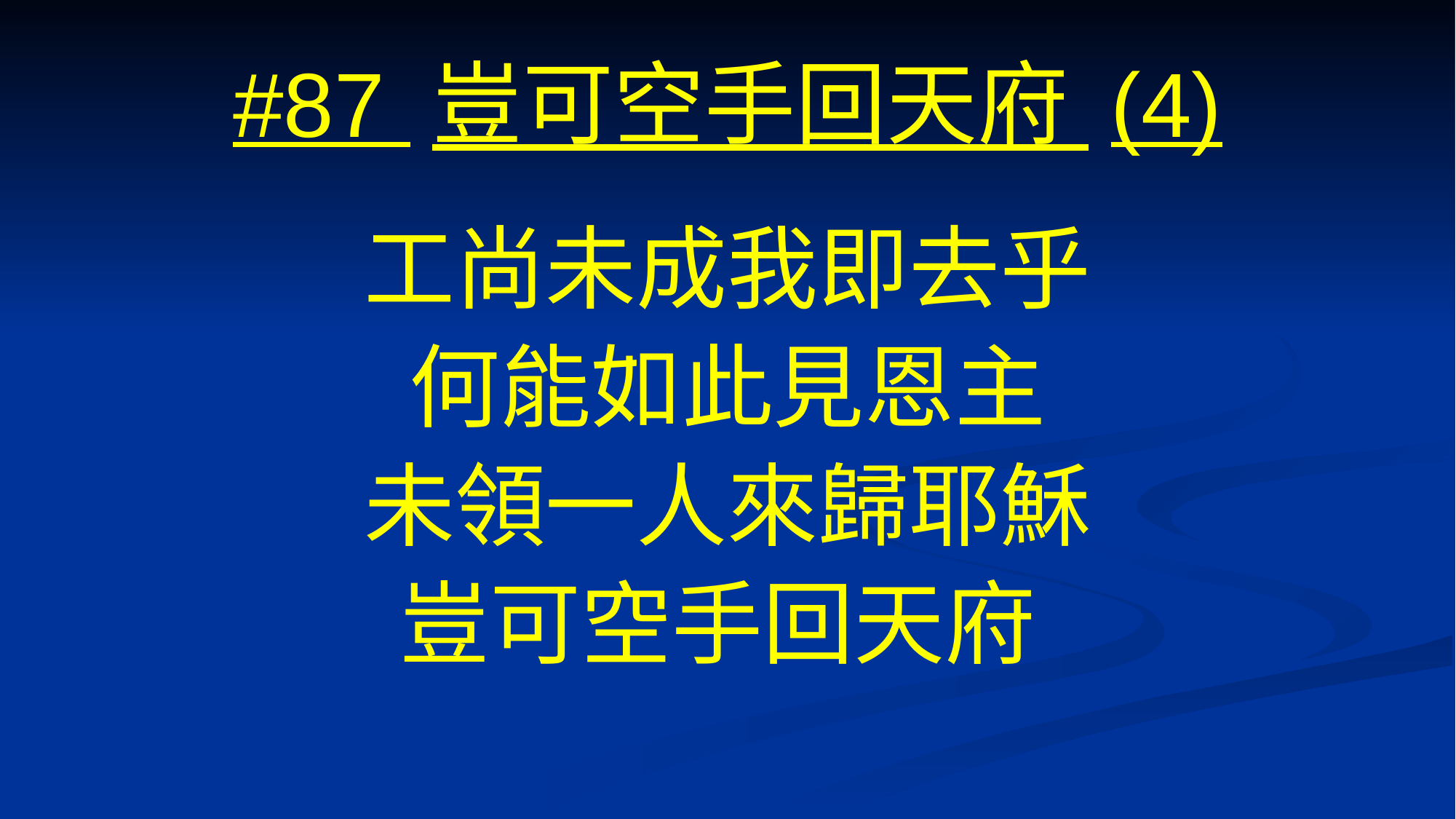

# #87 豈可空手回天府 (4)
工尚未成我即去乎
何能如此見恩主
未領一人來歸耶穌
豈可空手回天府